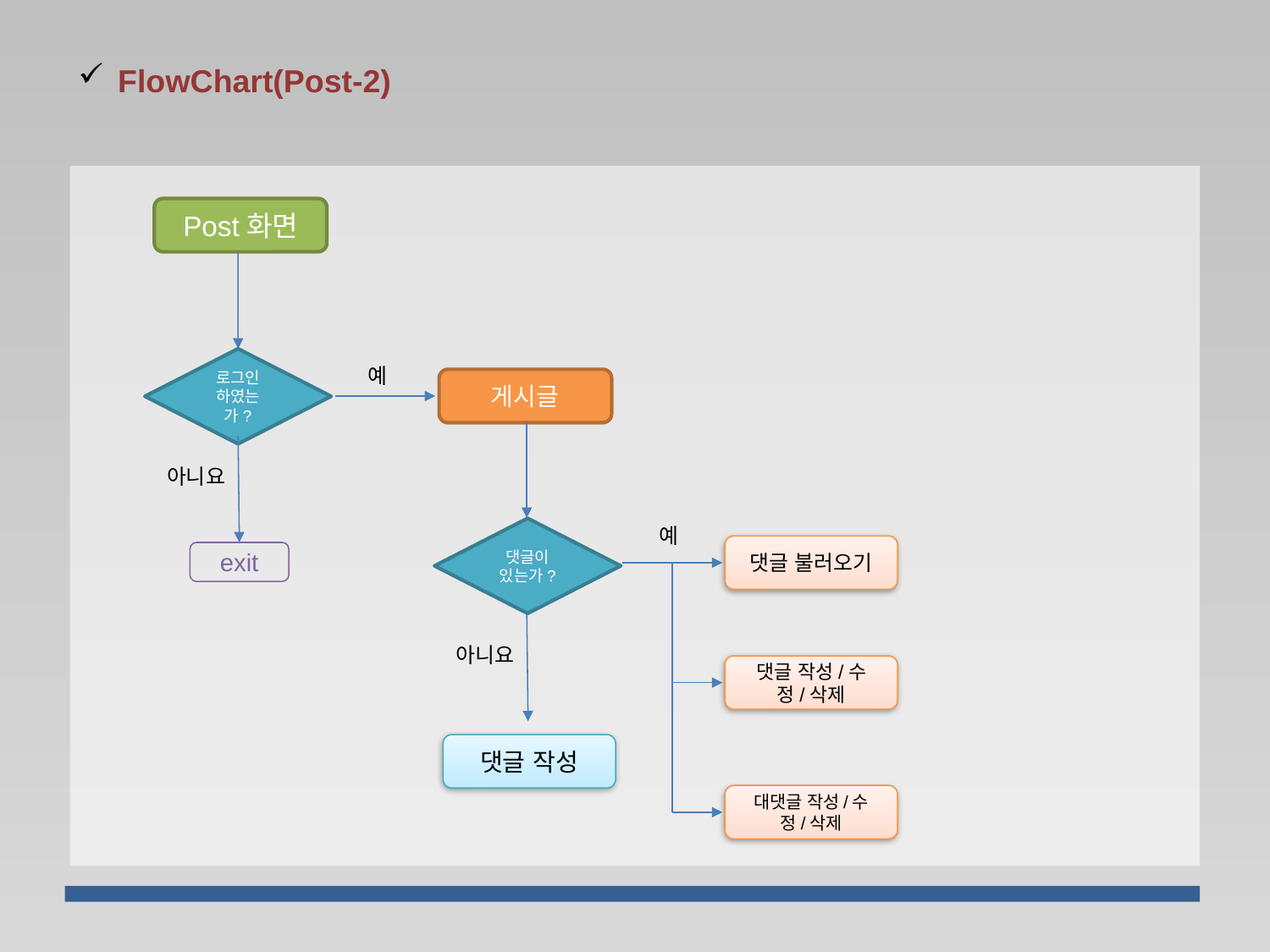

FlowChart(Post-2)

Post화면
로그인 하였는가?
예
게시글
아니요
예
댓글이 있는가?
댓글 불러오기
exit
아니요
댓글 작성/수정/삭제
댓글 작성
대댓글 작성/수정/삭제